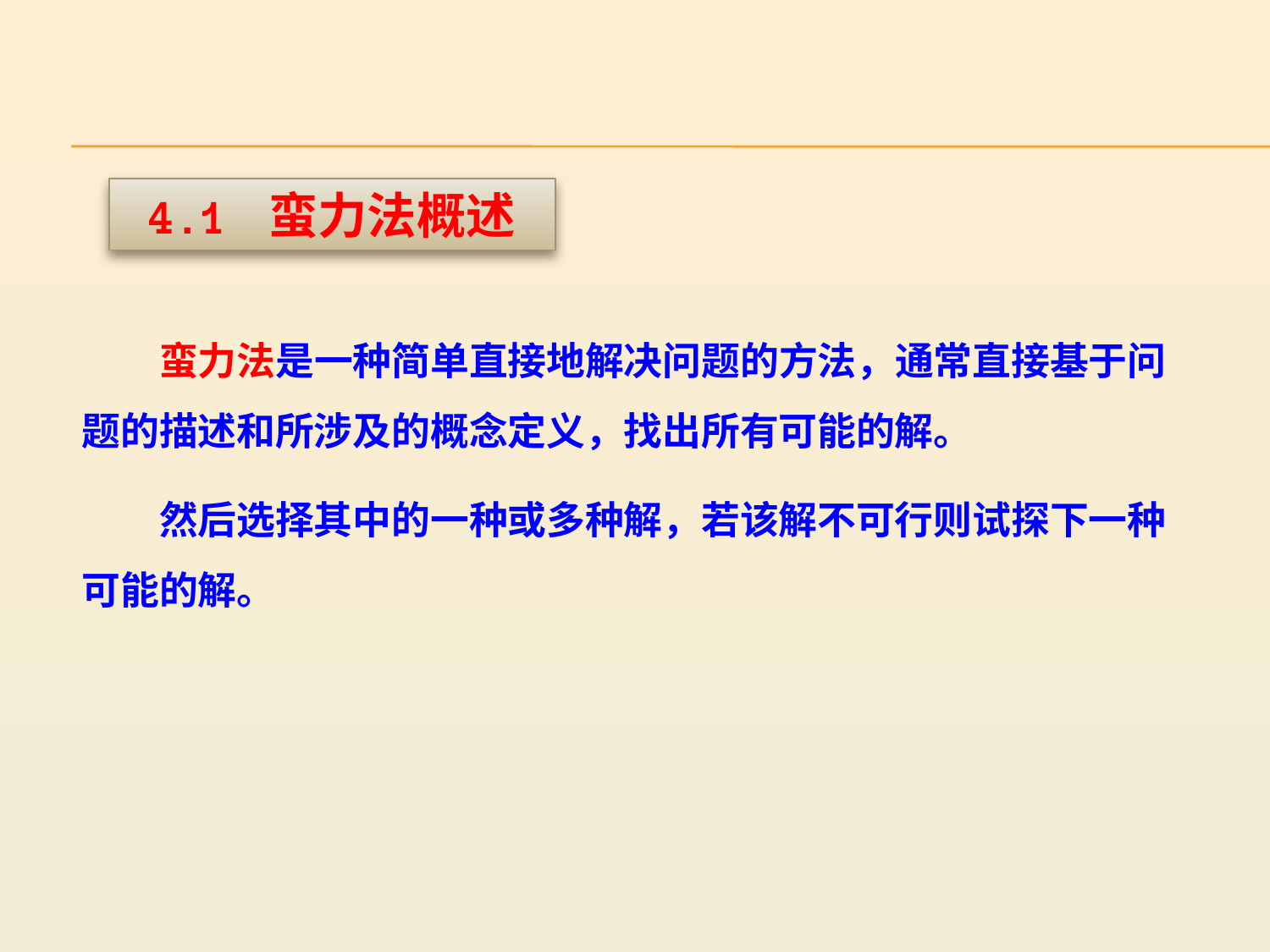

4.1 蛮力法概述
　　蛮力法是一种简单直接地解决问题的方法，通常直接基于问题的描述和所涉及的概念定义，找出所有可能的解。
　　然后选择其中的一种或多种解，若该解不可行则试探下一种可能的解。